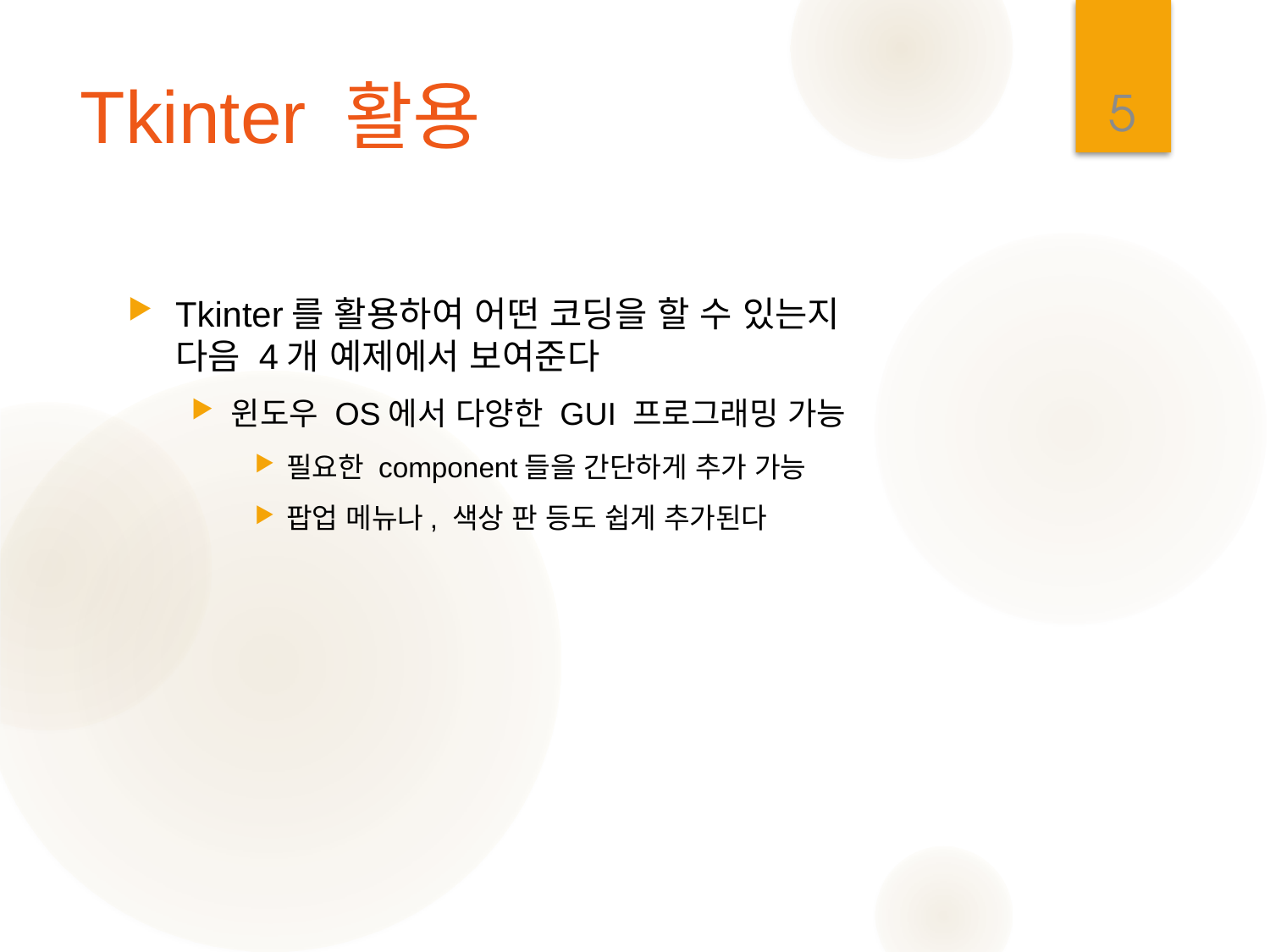

5
# Tkinter 활용
Tkinter를 활용하여 어떤 코딩을 할 수 있는지
다음 4개 예제에서 보여준다
윈도우 OS에서 다양한 GUI 프로그래밍 가능
필요한 component들을 간단하게 추가 가능
팝업 메뉴나, 색상 판 등도 쉽게 추가된다